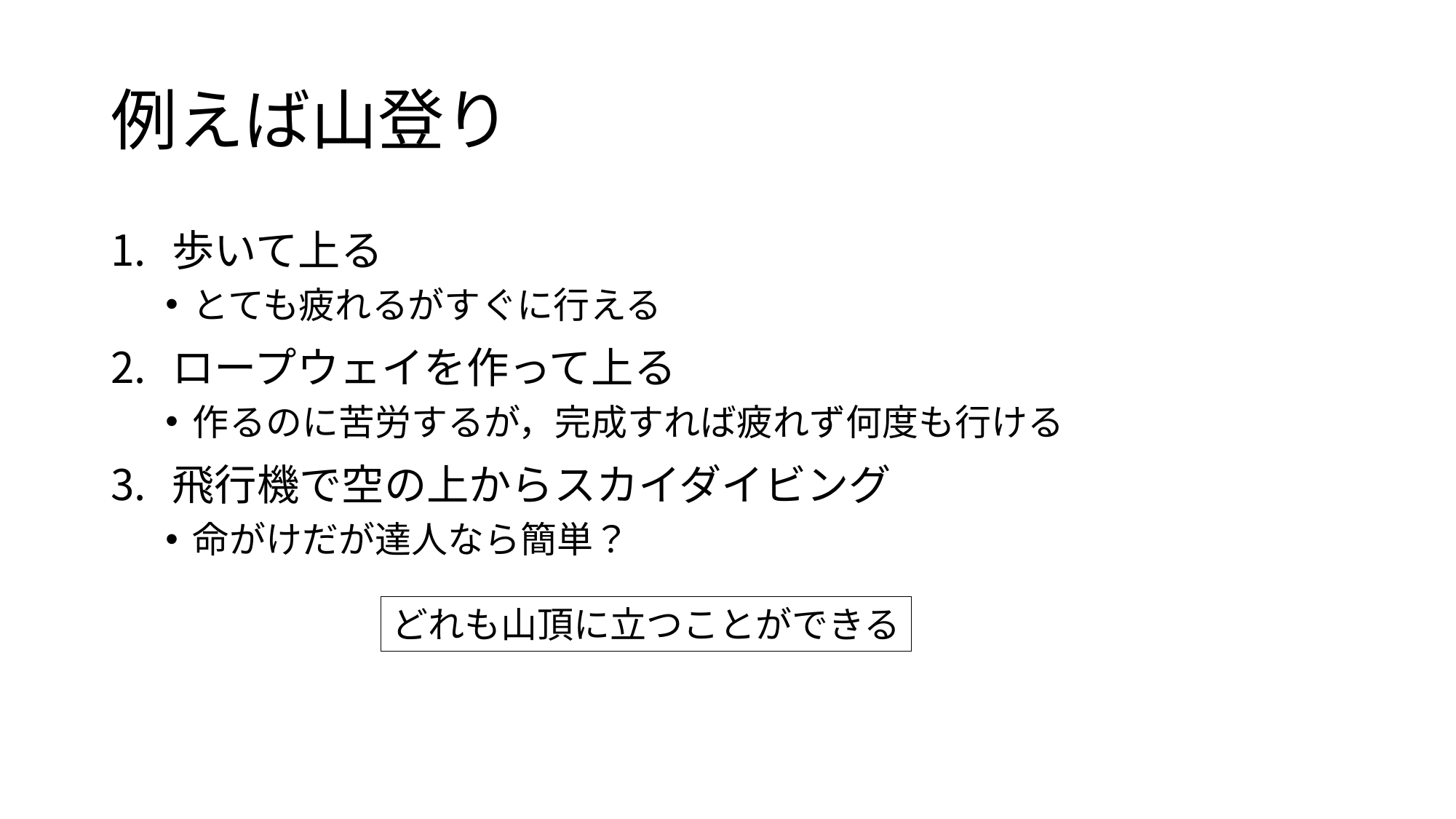

# 例えば山登り
歩いて上る
とても疲れるがすぐに行える
ロープウェイを作って上る
作るのに苦労するが，完成すれば疲れず何度も行ける
飛行機で空の上からスカイダイビング
命がけだが達人なら簡単？
どれも山頂に立つことができる